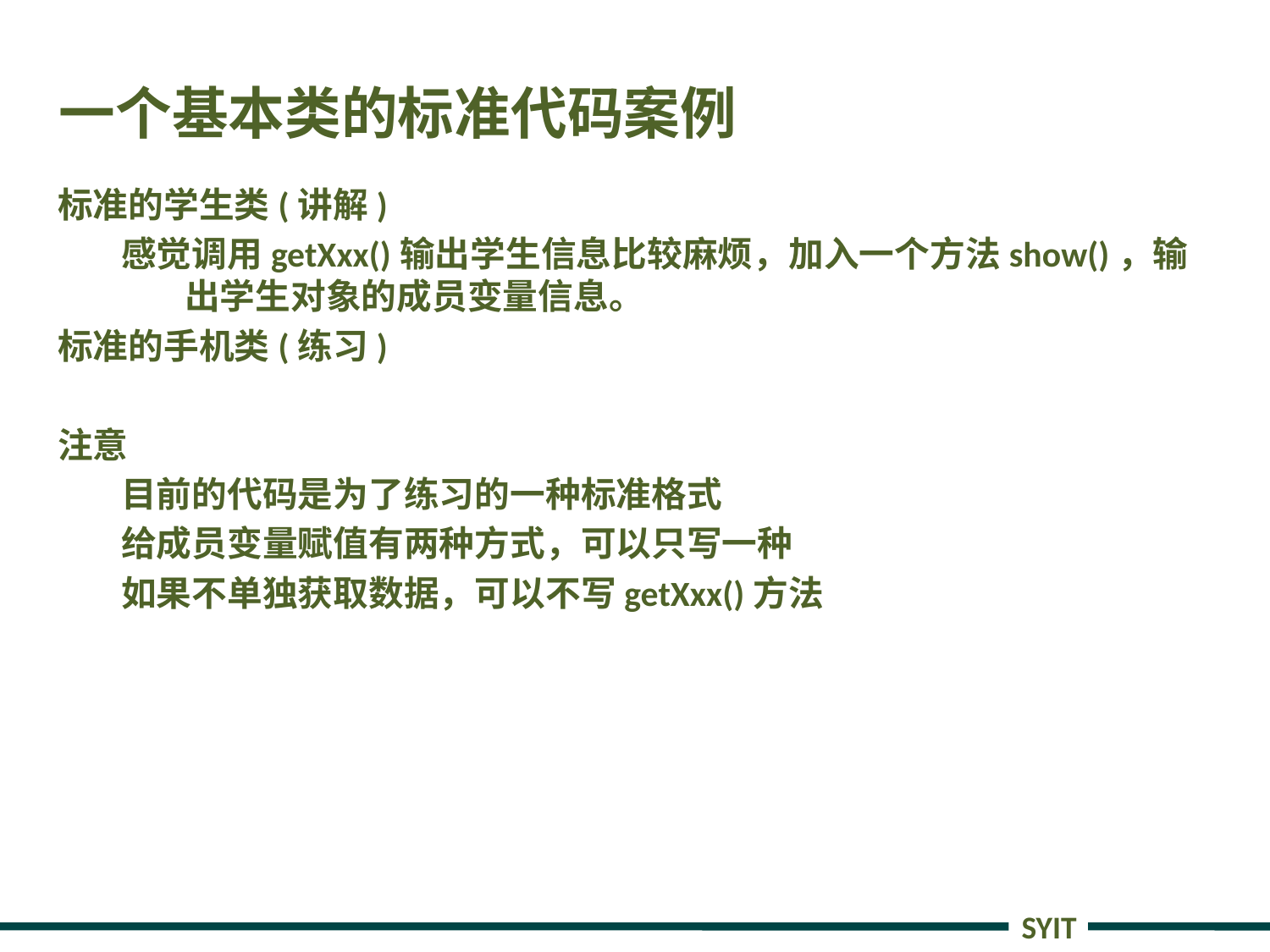

# 一个基本类的标准代码案例
标准的学生类(讲解)
感觉调用getXxx()输出学生信息比较麻烦，加入一个方法show()，输出学生对象的成员变量信息。
标准的手机类(练习)

注意
目前的代码是为了练习的一种标准格式
给成员变量赋值有两种方式，可以只写一种
如果不单独获取数据，可以不写getXxx()方法
SYIT